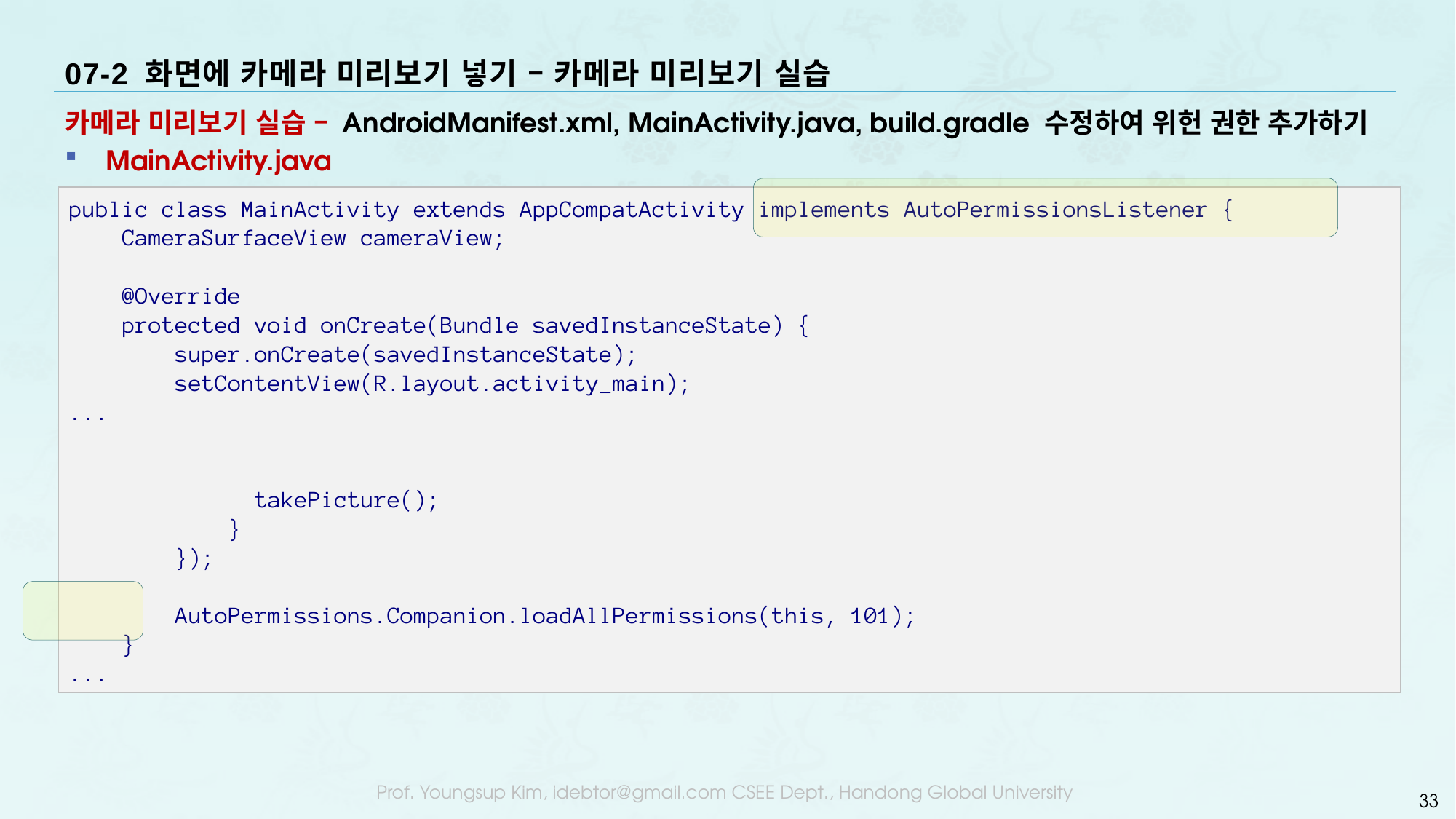

# 07-2 화면에 카메라 미리보기 넣기 – 카메라 미리보기 실습
카메라 미리보기 실습 – AndroidManifest.xml, MainActivity.java, build.gradle 수정하여 위헌 권한 추가하기
MainActivity.java

public class MainActivity extends AppCompatActivity implements AutoPermissionsListener {
    CameraSurfaceView cameraView;

    @Override
    protected void onCreate(Bundle savedInstanceState) {
        super.onCreate(savedInstanceState);
        setContentView(R.layout.activity_main);
...

              takePicture();
            }
        });

        AutoPermissions.Companion.loadAllPermissions(this, 101);
    }
...

33